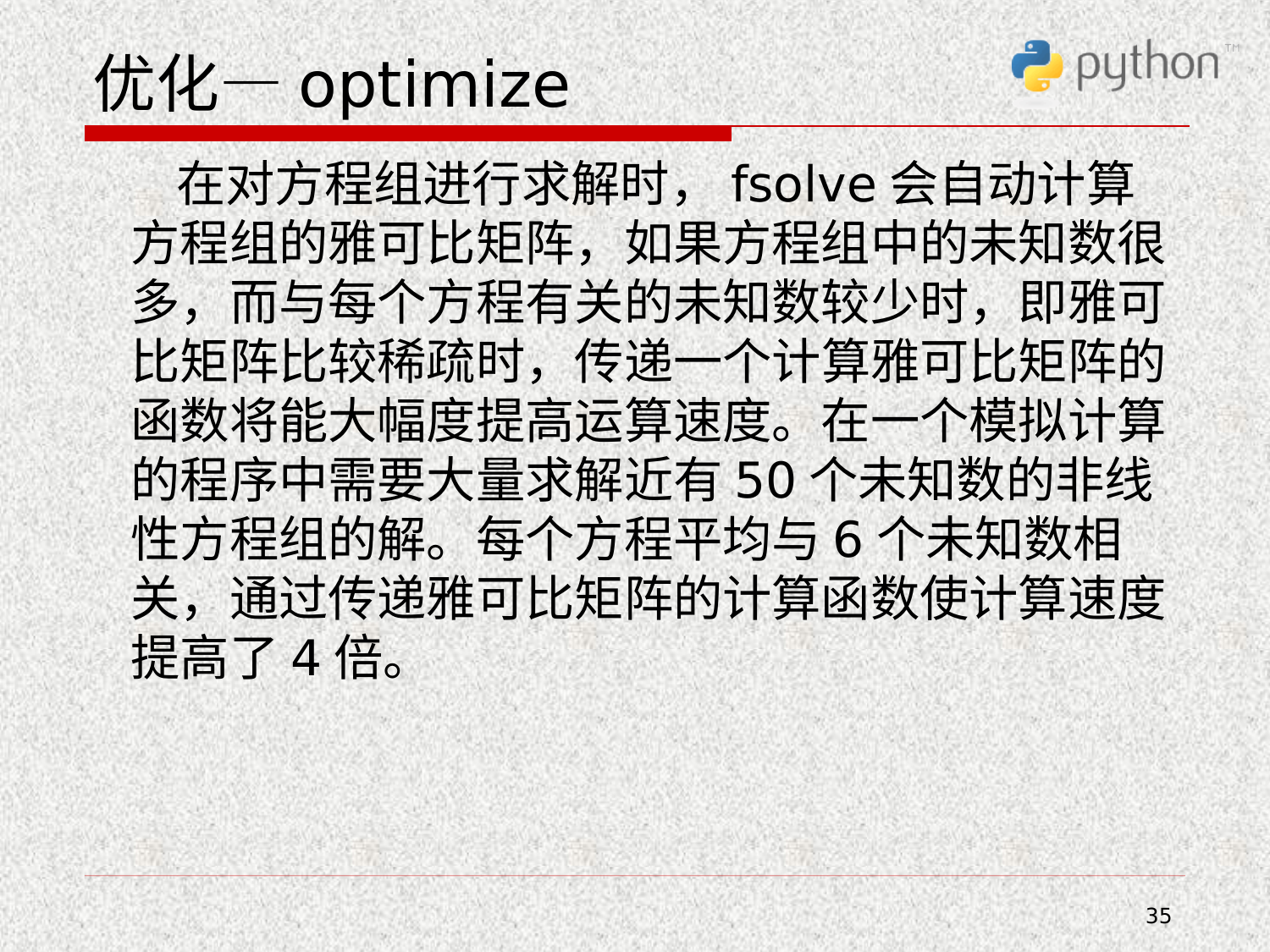

# 优化—optimize
         在对方程组进行求解时，fsolve会自动计算方程组的雅可比矩阵，如果方程组中的未知数很多，而与每个方程有关的未知数较少时，即雅可比矩阵比较稀疏时，传递一个计算雅可比矩阵的函数将能大幅度提高运算速度。在一个模拟计算的程序中需要大量求解近有50个未知数的非线性方程组的解。每个方程平均与6个未知数相关，通过传递雅可比矩阵的计算函数使计算速度提高了4倍。
35